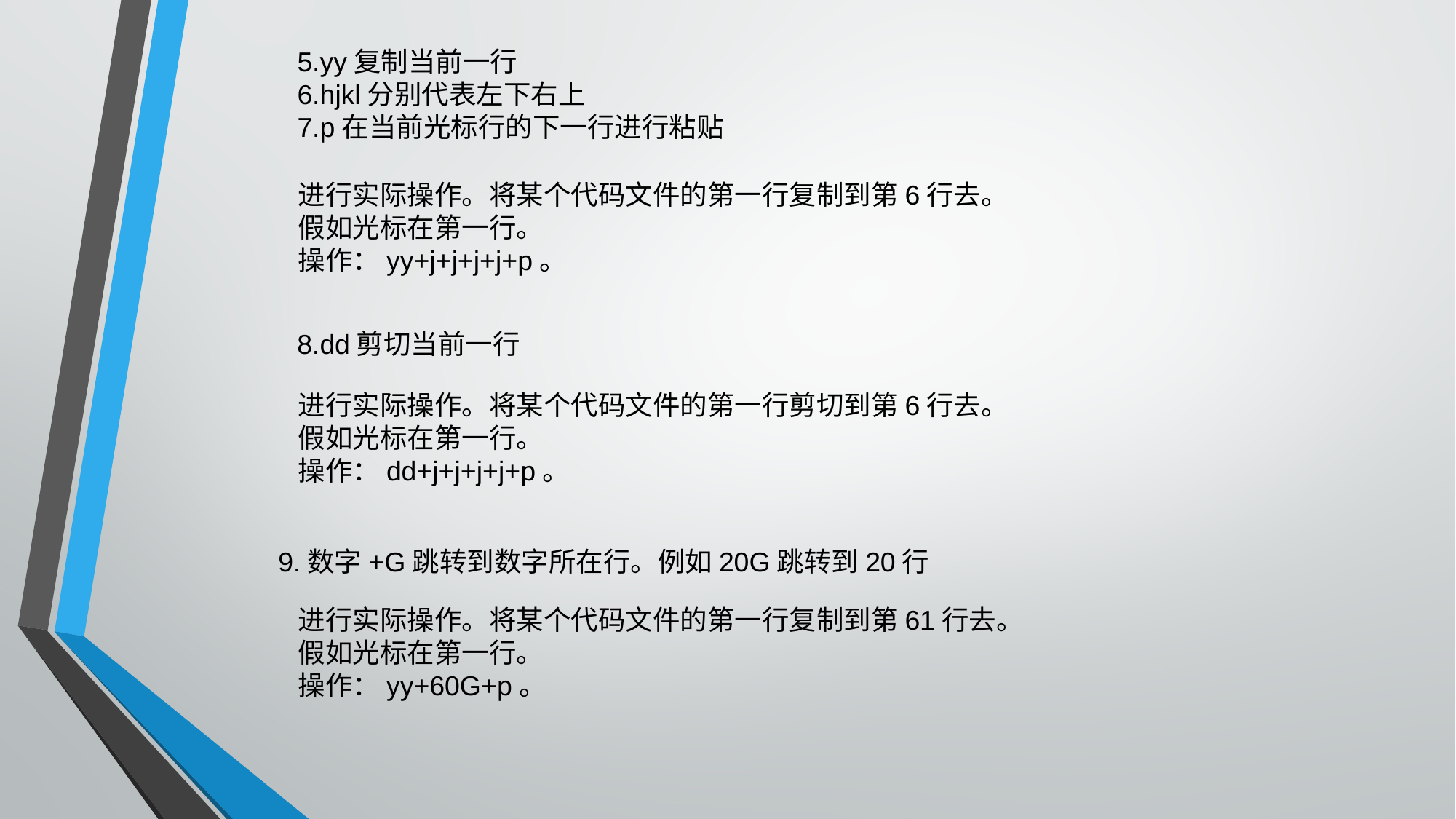

5.yy复制当前一行
6.hjkl分别代表左下右上
7.p在当前光标行的下一行进行粘贴
进行实际操作。将某个代码文件的第一行复制到第6行去。
假如光标在第一行。
操作：yy+j+j+j+j+p。
8.dd剪切当前一行
进行实际操作。将某个代码文件的第一行剪切到第6行去。
假如光标在第一行。
操作：dd+j+j+j+j+p。
9.数字+G跳转到数字所在行。例如20G跳转到20行
进行实际操作。将某个代码文件的第一行复制到第61行去。
假如光标在第一行。
操作：yy+60G+p。